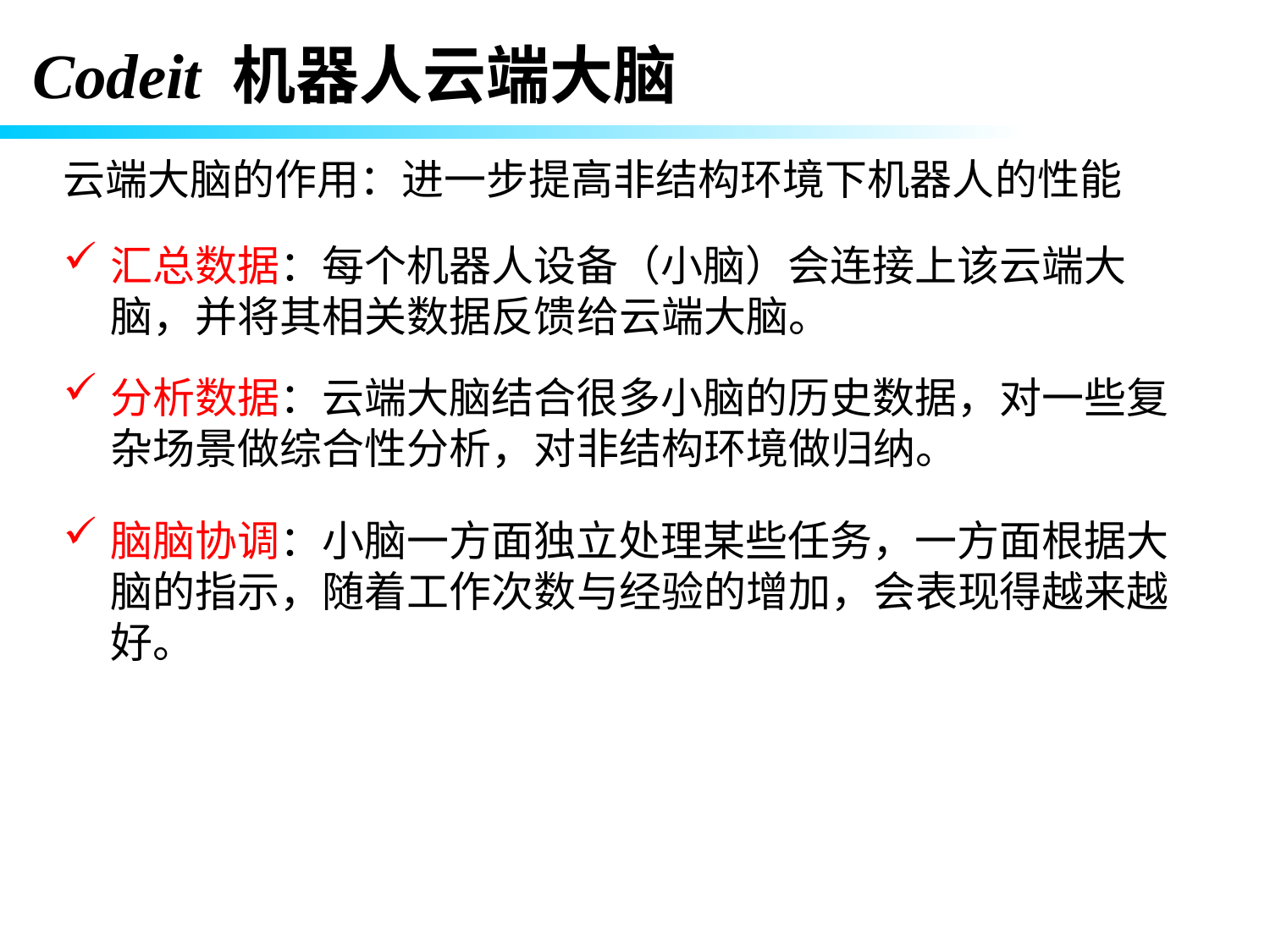

Codeit 机器人云端大脑

云端大脑的作用：进一步提高非结构环境下机器人的性能
汇总数据：每个机器人设备（小脑）会连接上该云端大脑，并将其相关数据反馈给云端大脑。
分析数据：云端大脑结合很多小脑的历史数据，对一些复杂场景做综合性分析，对非结构环境做归纳。
脑脑协调：小脑一方面独立处理某些任务，一方面根据大脑的指示，随着工作次数与经验的增加，会表现得越来越好。